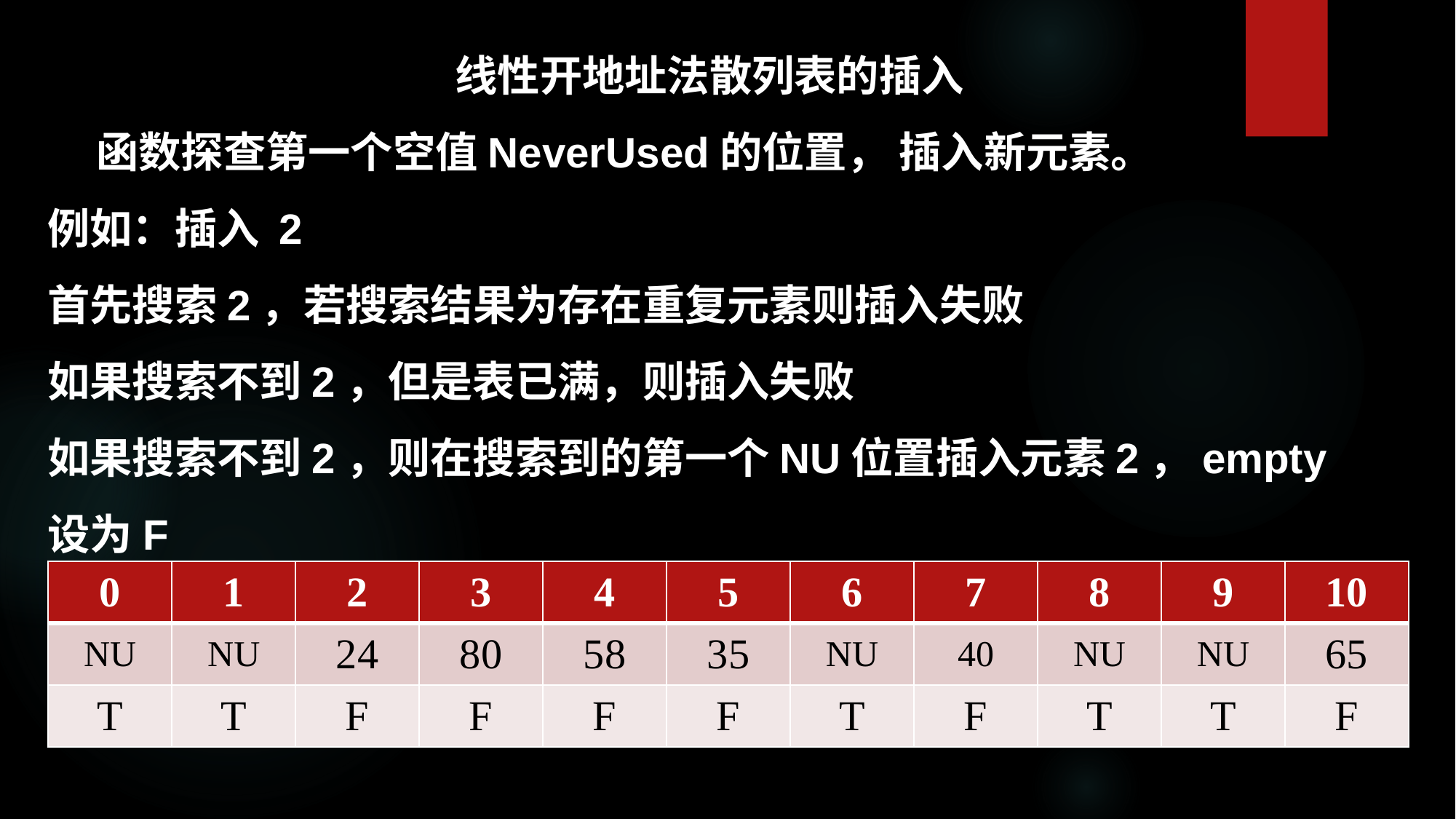

线性开地址法散列表的插入
    函数探查第一个空值NeverUsed的位置， 插入新元素。
例如：插入 2
首先搜索2，若搜索结果为存在重复元素则插入失败
如果搜索不到2，但是表已满，则插入失败
如果搜索不到2，则在搜索到的第一个NU位置插入元素2，empty设为F
| 0 | 1 | 2 | 3 | 4 | 5 | 6 | 7 | 8 | 9 | 10 |
| --- | --- | --- | --- | --- | --- | --- | --- | --- | --- | --- |
| NU | NU | 24 | 80 | 58 | 35 | NU | 40 | NU | NU | 65 |
| T | T | F | F | F | F | T | F | T | T | F |